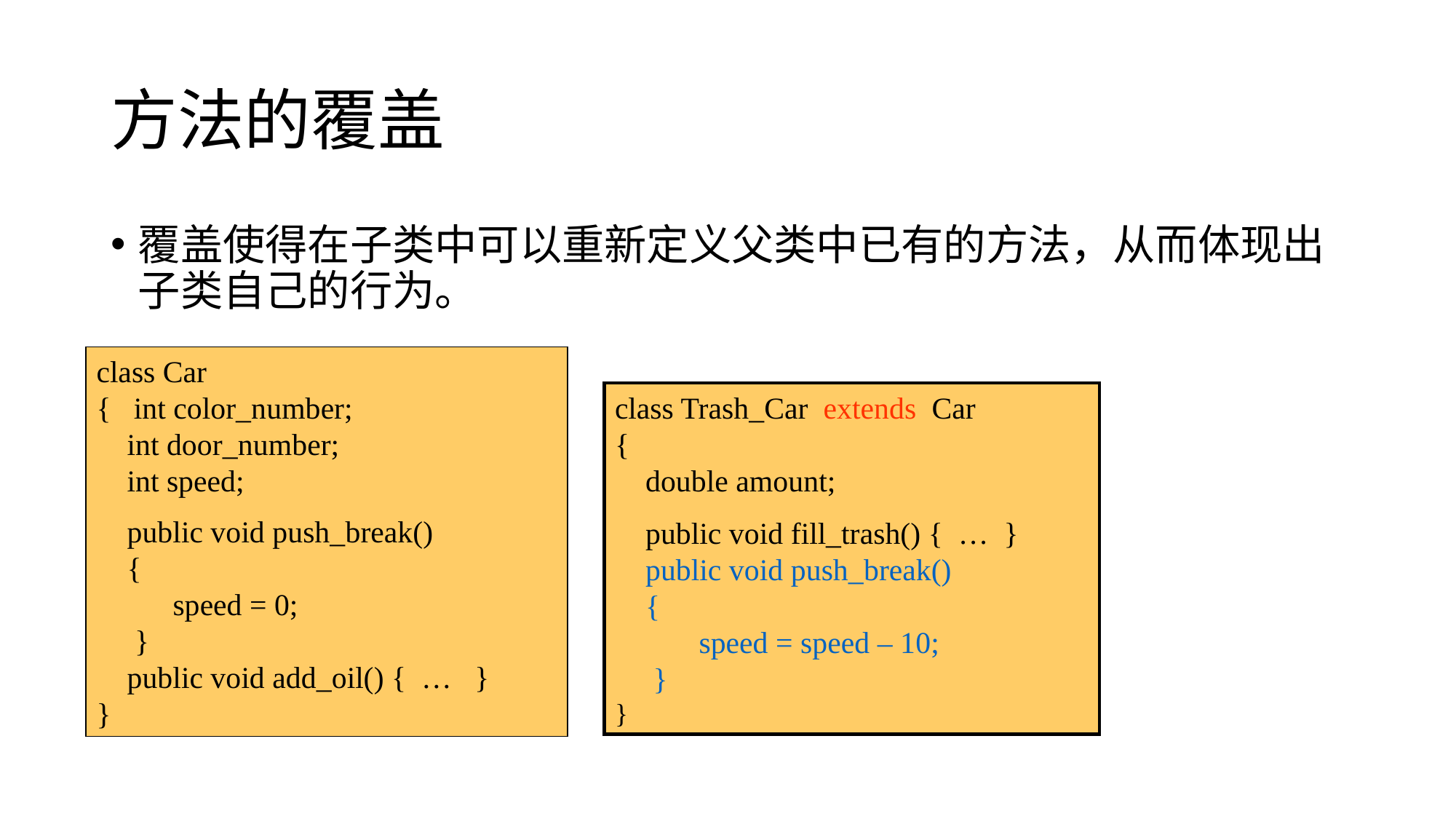

# 方法的覆盖
覆盖使得在子类中可以重新定义父类中已有的方法，从而体现出子类自己的行为。

class Car
{   int color_number;
    int door_number;
    int speed;

    public void push_break()
    {
          speed = 0;
     }
    public void add_oil() {  …   }
}
class Trash_Car  extends  Car
{
    double amount;

    public void fill_trash() {  …  }
    public void push_break()
    {
           speed = speed – 10;
     }
}